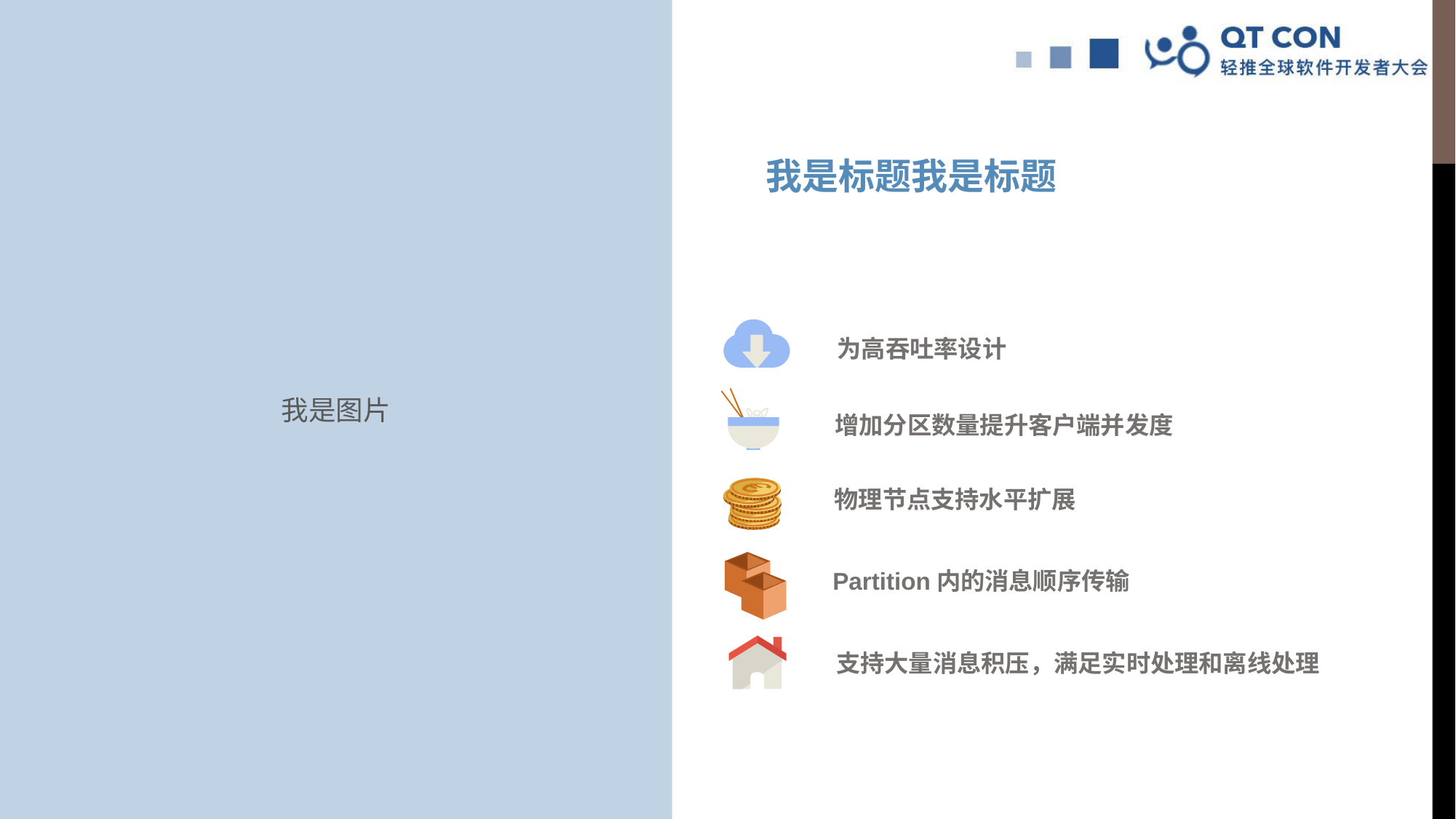

我是图片
我是标题我是标题

为高吞吐率设计

增加分区数量提升客户端并发度

物理节点支持水平扩展

Partition内的消息顺序传输

支持大量消息积压，满足实时处理和离线处理